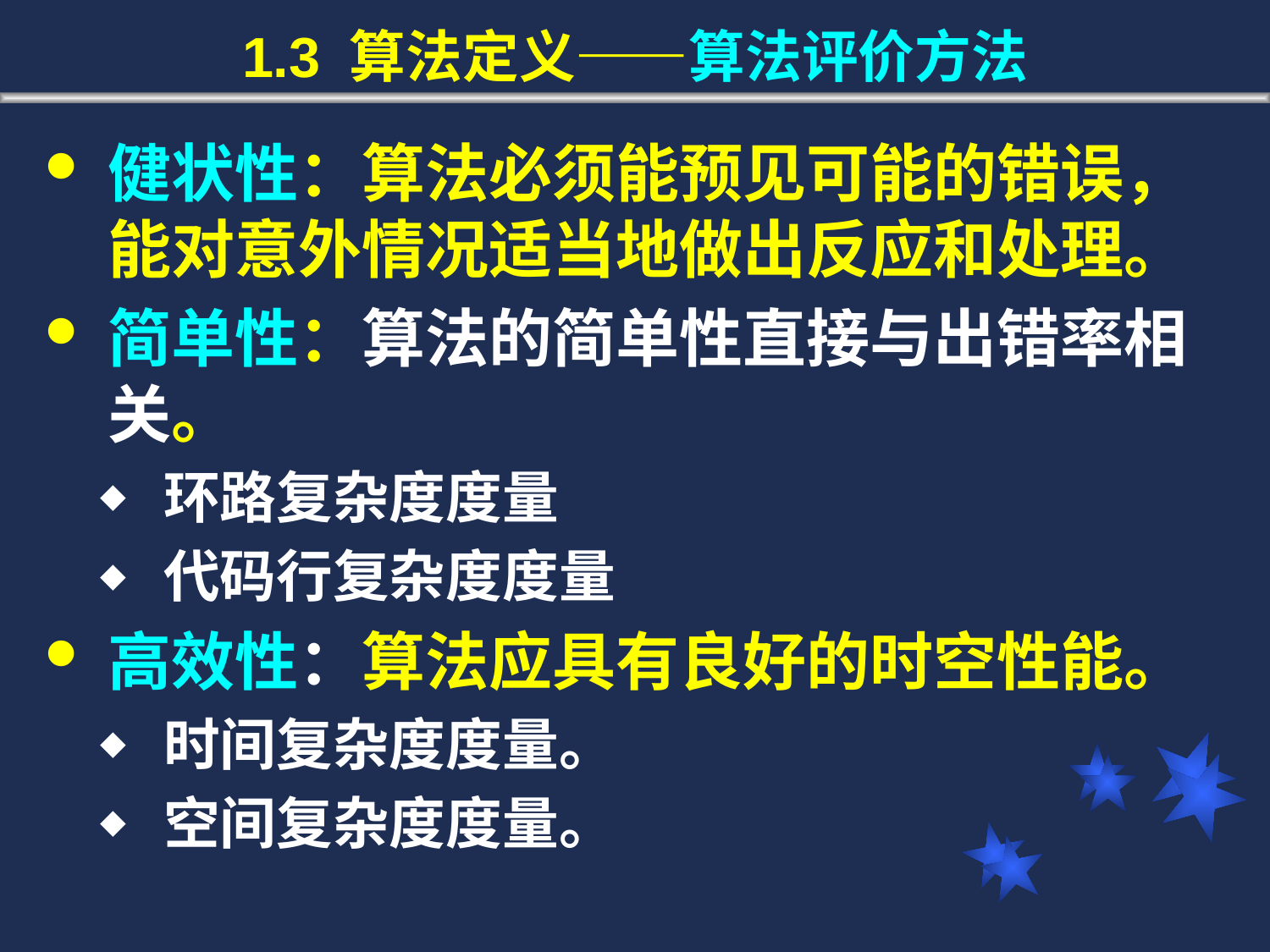

# 1.3 算法定义——算法评价方法
健状性：算法必须能预见可能的错误，能对意外情况适当地做出反应和处理。
简单性：算法的简单性直接与出错率相关。
环路复杂度度量
代码行复杂度度量
高效性：算法应具有良好的时空性能。
时间复杂度度量。
空间复杂度度量。